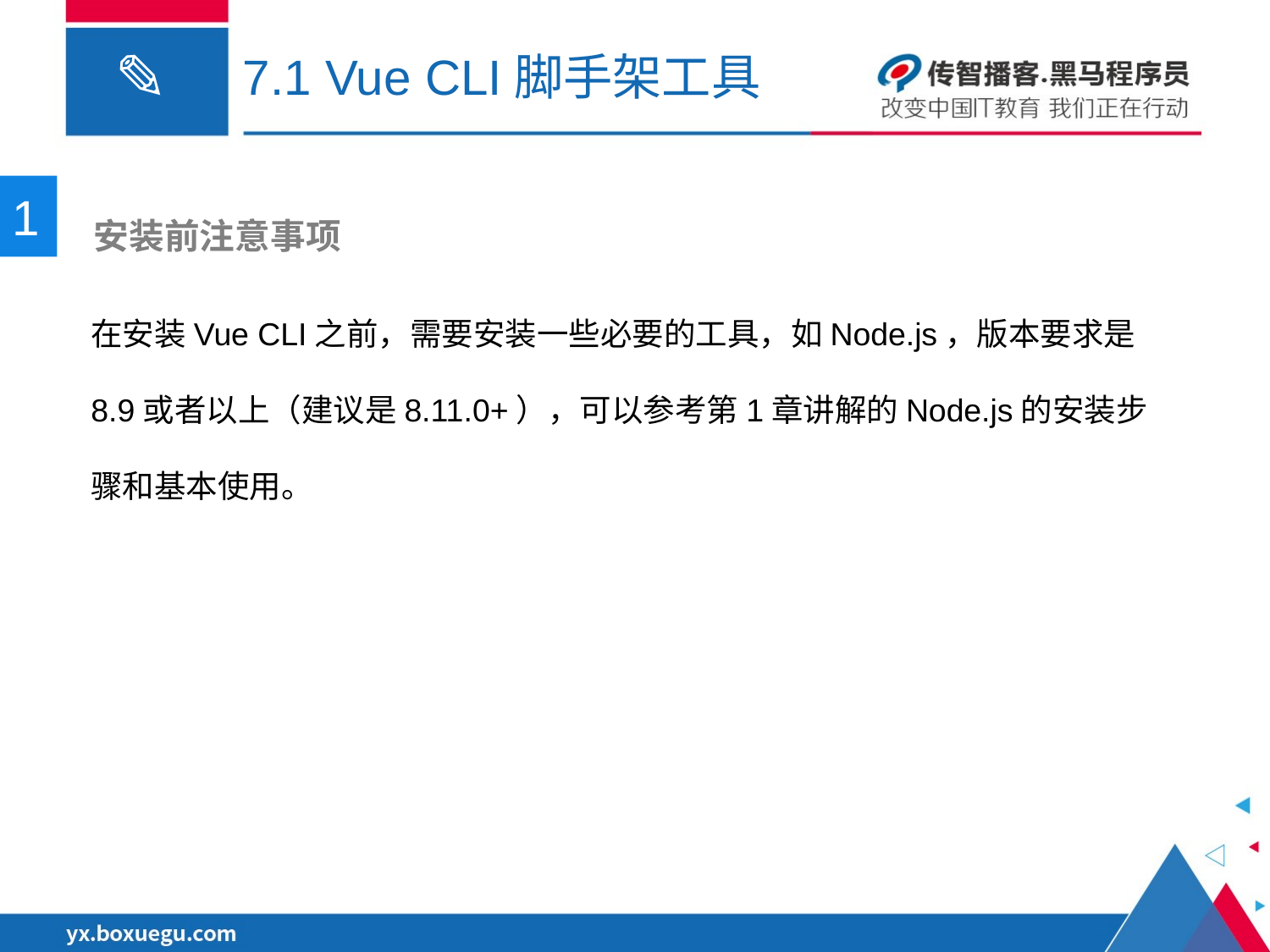

# 7.1 Vue CLI脚手架工具

1
  安装前注意事项
在安装Vue CLI之前，需要安装一些必要的工具，如Node.js，版本要求是8.9或者以上（建议是8.11.0+），可以参考第1章讲解的Node.js的安装步骤和基本使用。